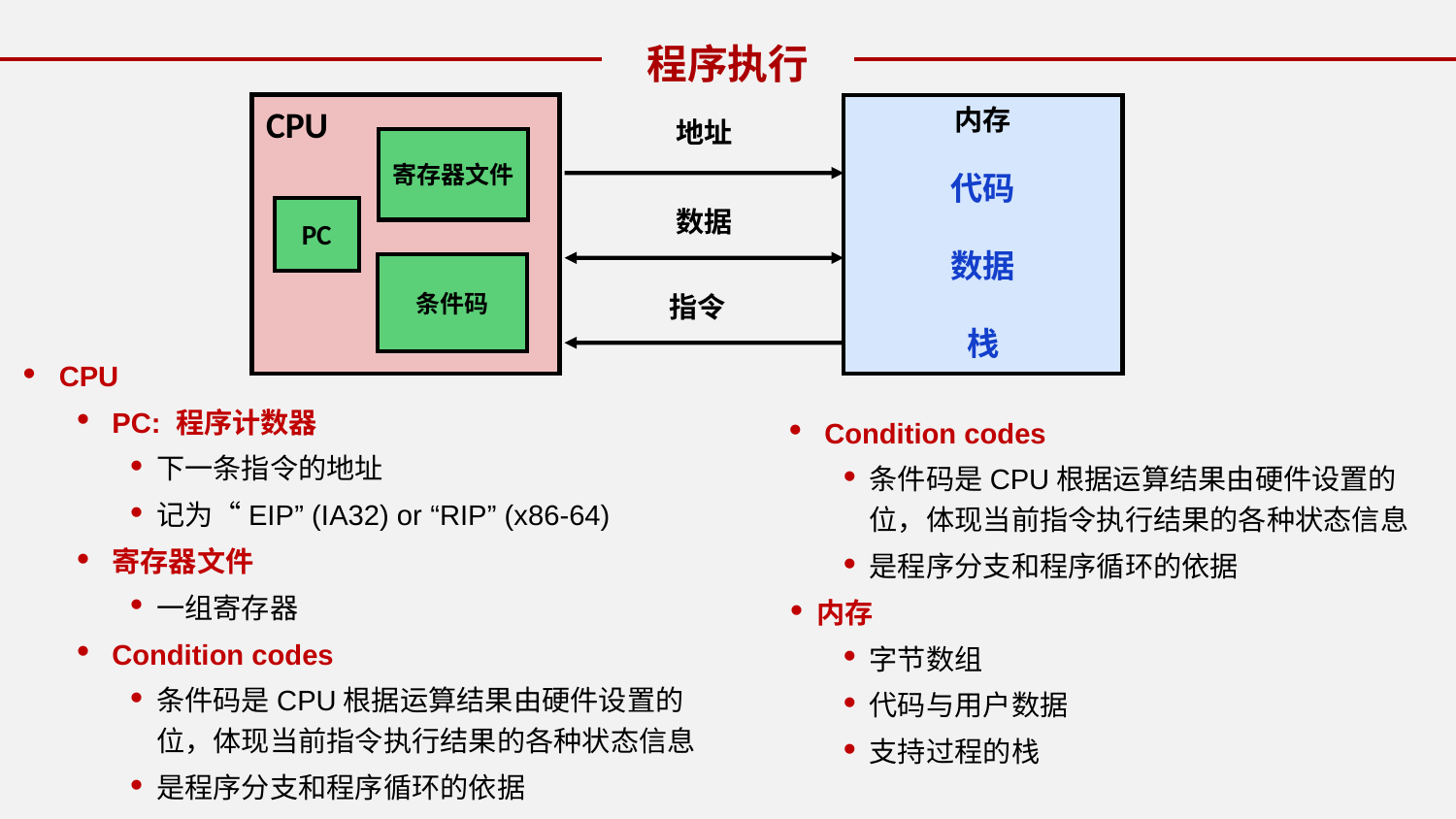

程序执行
CPU
寄存器文件
PC
条件码
内存
地址
代码

数据

栈

数据

指令

CPU
PC: 程序计数器
下一条指令的地址
记为“EIP” (IA32) or “RIP” (x86-64)
寄存器文件
一组寄存器
Condition codes
条件码是CPU根据运算结果由硬件设置的位，体现当前指令执行结果的各种状态信息
是程序分支和程序循环的依据
Condition codes
条件码是CPU根据运算结果由硬件设置的位，体现当前指令执行结果的各种状态信息
是程序分支和程序循环的依据
内存
字节数组
代码与用户数据
支持过程的栈